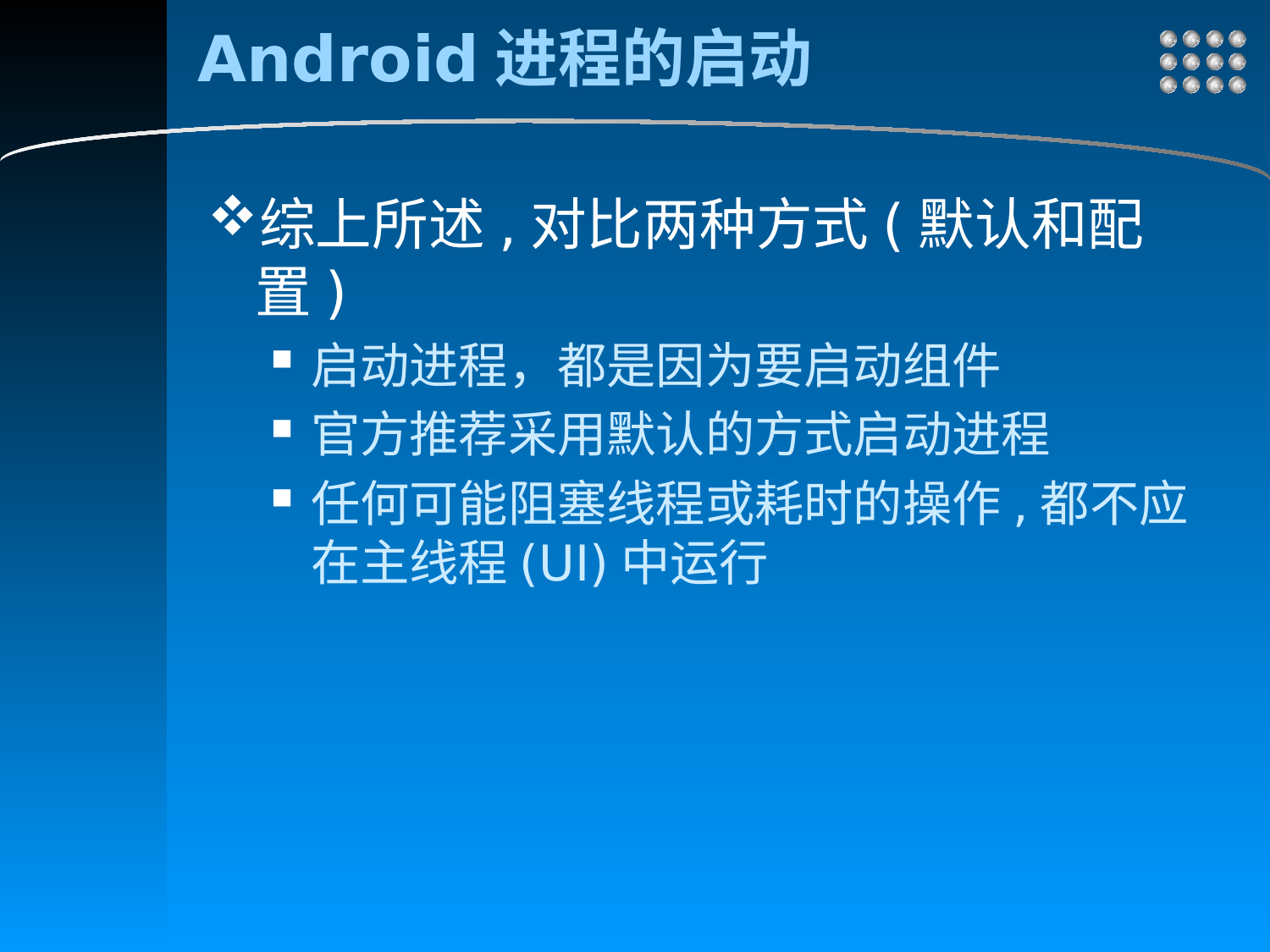

# Android进程的启动
综上所述,对比两种方式(默认和配置)
启动进程，都是因为要启动组件
官方推荐采用默认的方式启动进程
任何可能阻塞线程或耗时的操作,都不应在主线程(UI)中运行